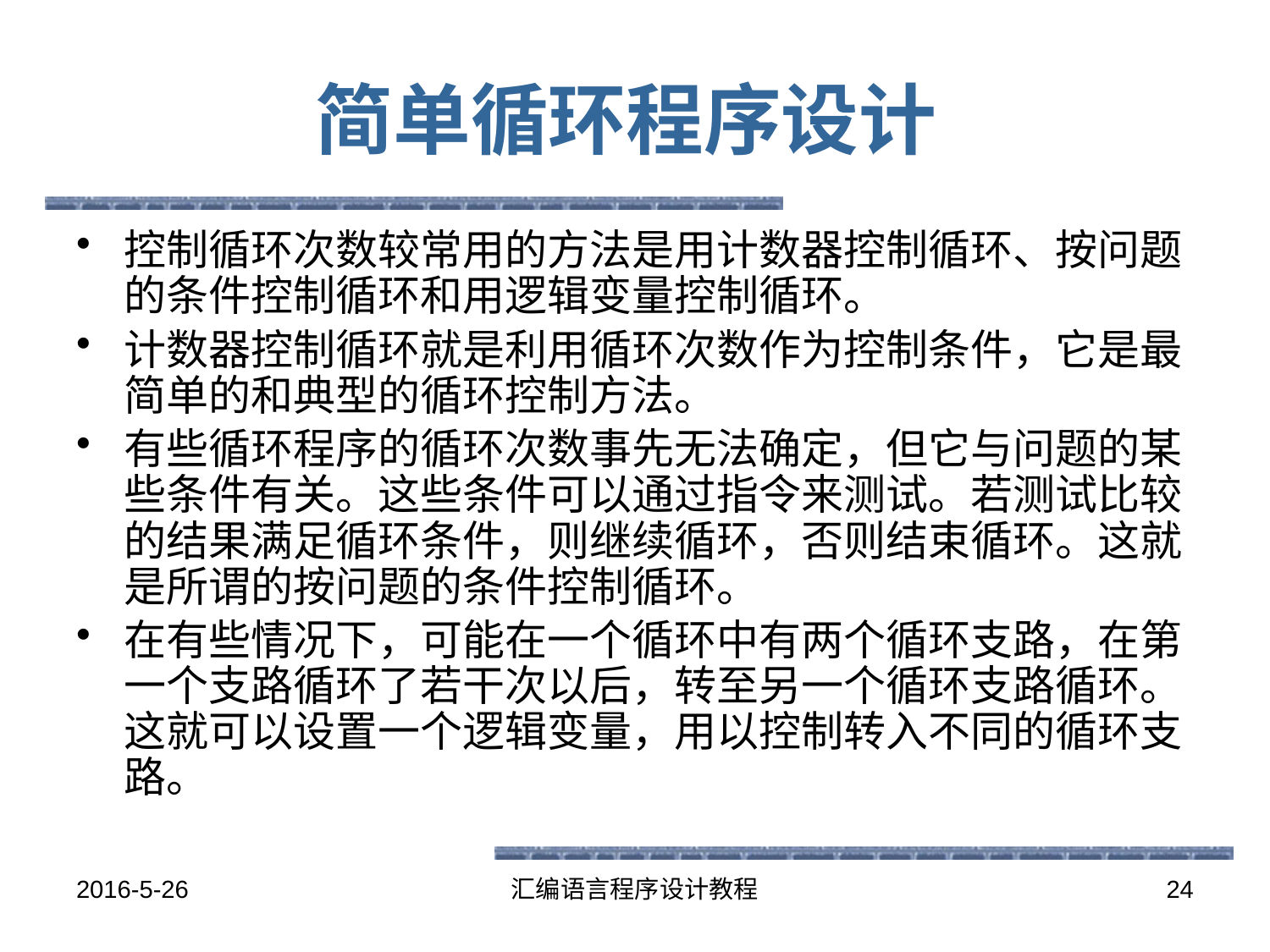

# 简单循环程序设计
控制循环次数较常用的方法是用计数器控制循环、按问题的条件控制循环和用逻辑变量控制循环。
计数器控制循环就是利用循环次数作为控制条件，它是最简单的和典型的循环控制方法。
有些循环程序的循环次数事先无法确定，但它与问题的某些条件有关。这些条件可以通过指令来测试。若测试比较的结果满足循环条件，则继续循环，否则结束循环。这就是所谓的按问题的条件控制循环。
在有些情况下，可能在一个循环中有两个循环支路，在第一个支路循环了若干次以后，转至另一个循环支路循环。这就可以设置一个逻辑变量，用以控制转入不同的循环支路。
2016-5-26
汇编语言程序设计教程
24